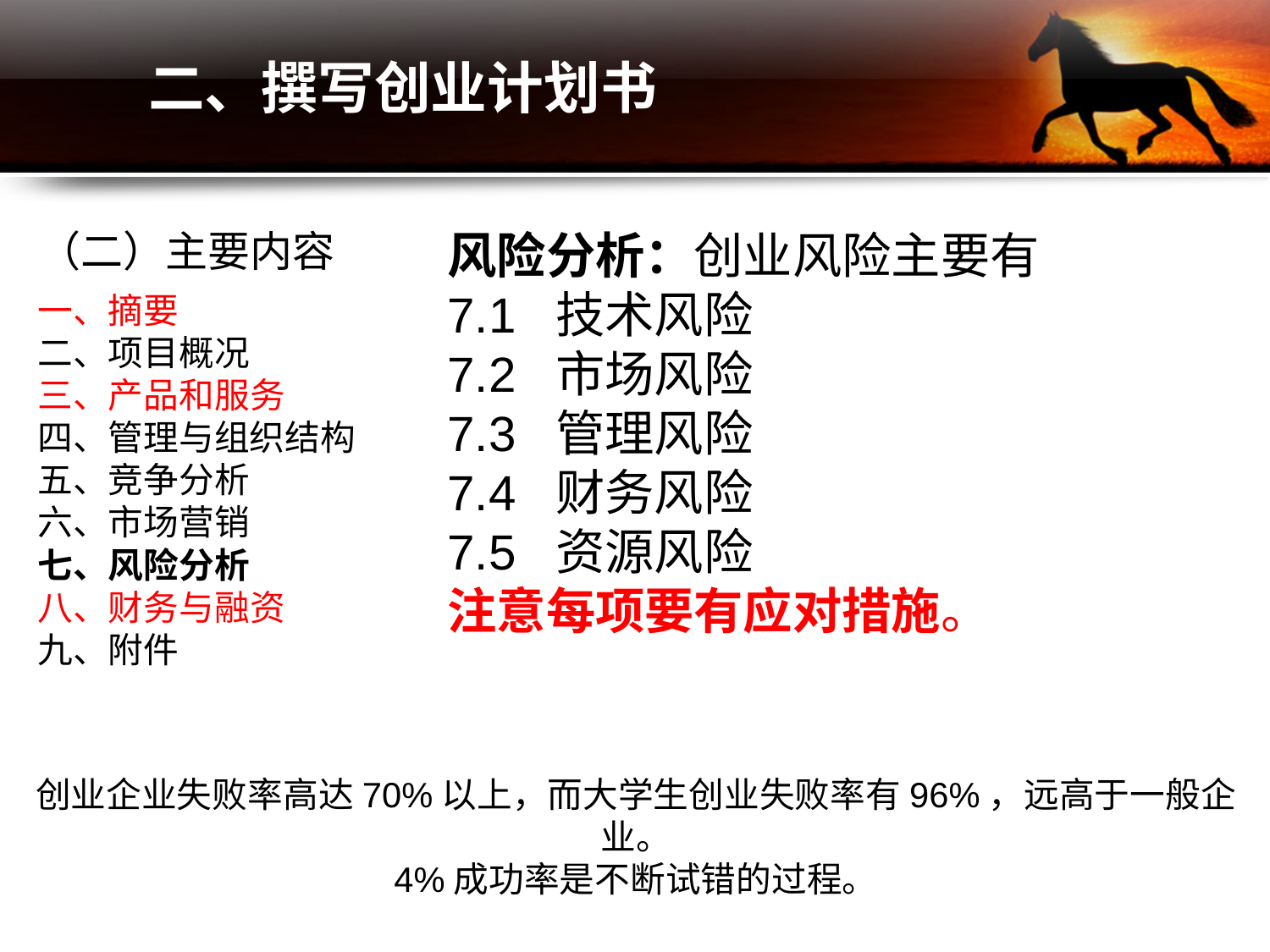

二、撰写创业计划书
（二）主要内容
风险分析：创业风险主要有
7.1  技术风险
7.2  市场风险
7.3  管理风险
7.4  财务风险
7.5  资源风险
注意每项要有应对措施。
一、摘要
二、项目概况
三、产品和服务
四、管理与组织结构
五、竞争分析
六、市场营销
七、风险分析
八、财务与融资
九、附件
创业企业失败率高达70%以上，而大学生创业失败率有96%，远高于一般企业。
4%成功率是不断试错的过程。